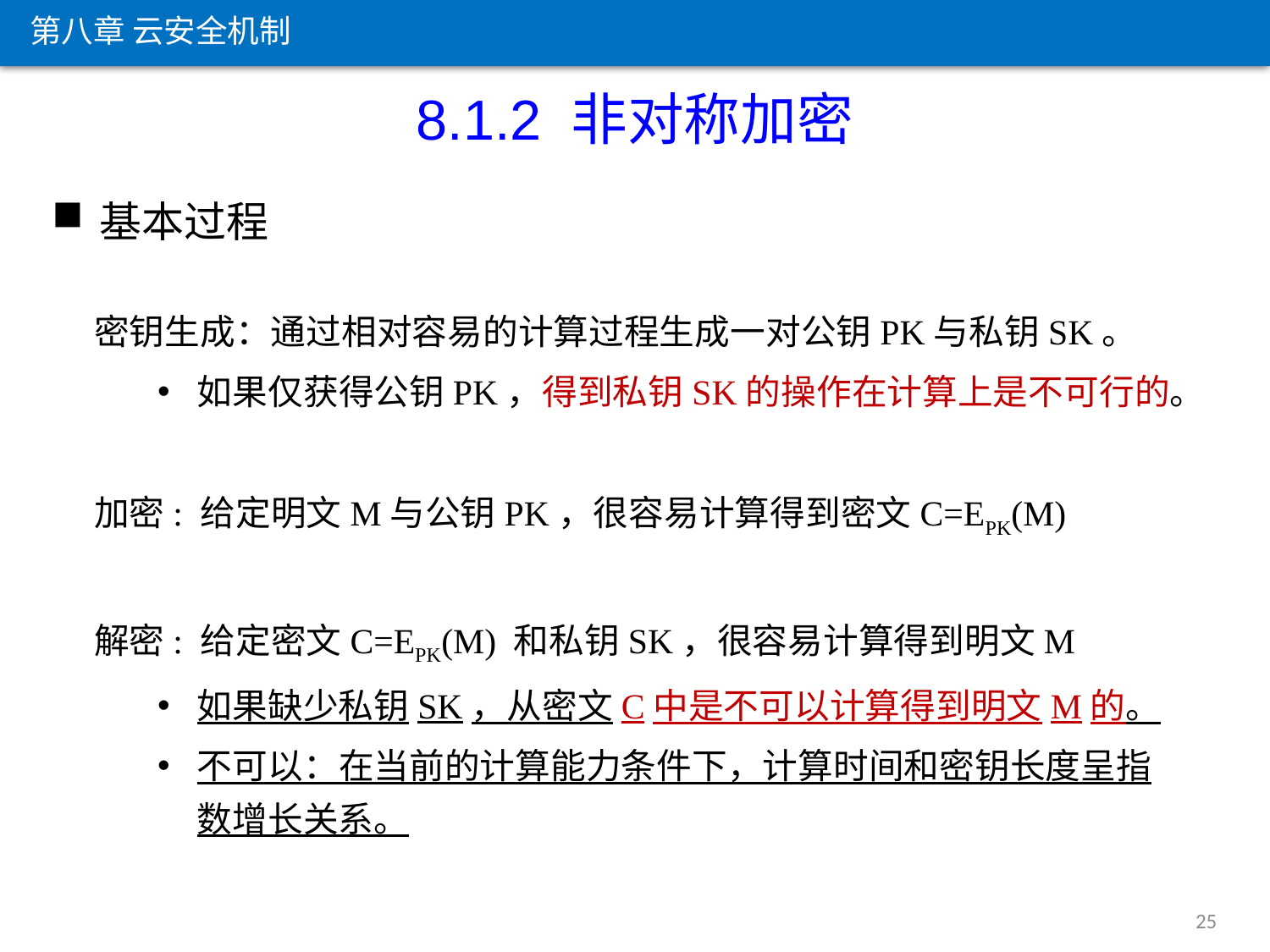

第八章 云安全机制
8.1.2 非对称加密
基本过程
密钥生成：通过相对容易的计算过程生成一对公钥PK与私钥SK。
如果仅获得公钥PK，得到私钥SK的操作在计算上是不可行的。

加密: 给定明文M与公钥PK，很容易计算得到密文C=EPK(M)

解密: 给定密文C=EPK(M) 和私钥SK，很容易计算得到明文M
如果缺少私钥SK，从密文C中是不可以计算得到明文M的。
不可以：在当前的计算能力条件下，计算时间和密钥长度呈指数增长关系。
25